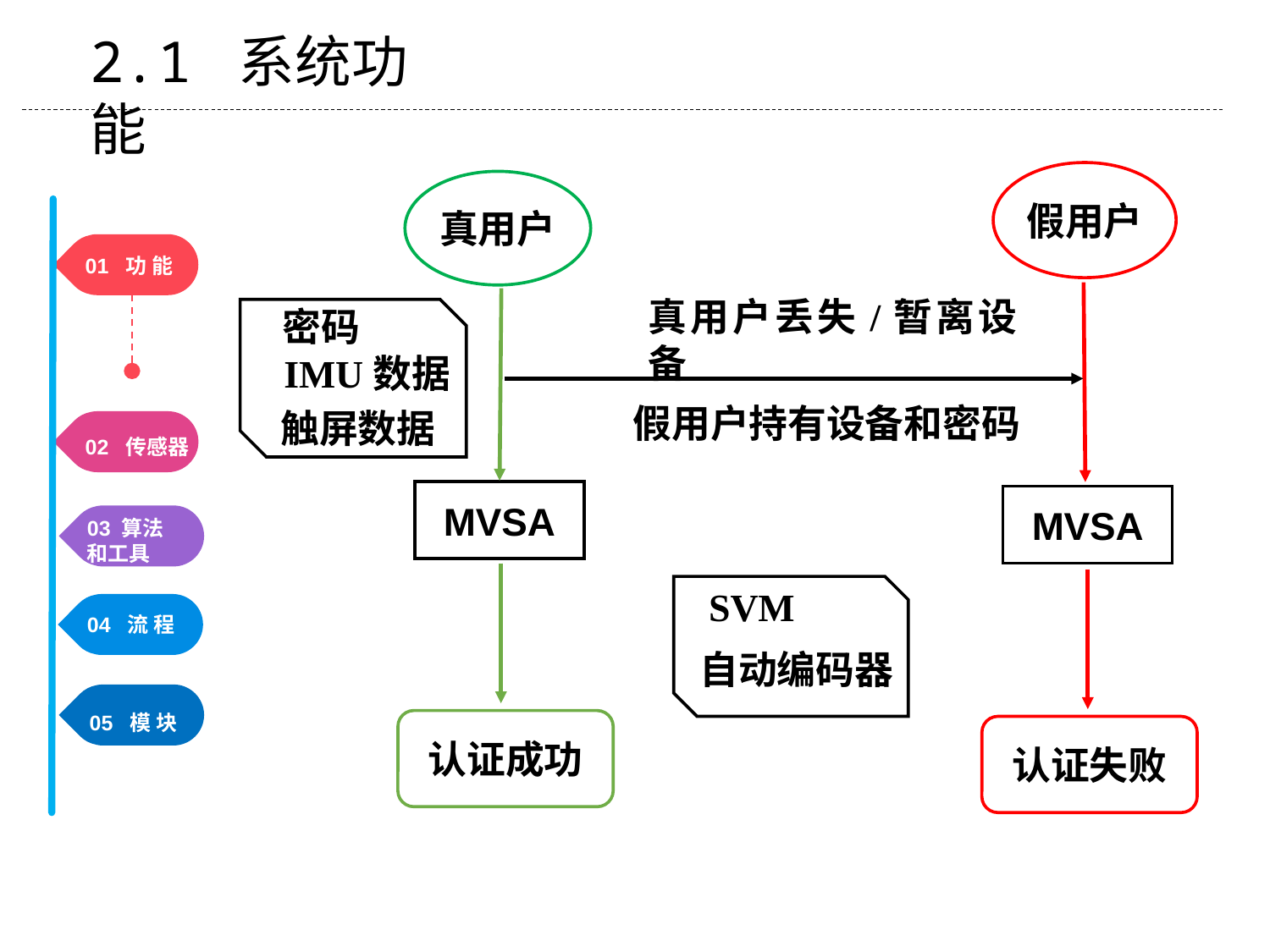

2.1 系统功能
假用户
真用户
真用户丢失/暂离设备
密码
IMU数据
触屏数据

假用户持有设备和密码
MVSA
MVSA

SVM
自动编码器
认证成功
认证失败

01  功 能

02  传感器

03 算法和工具

04  流 程

05  模 块